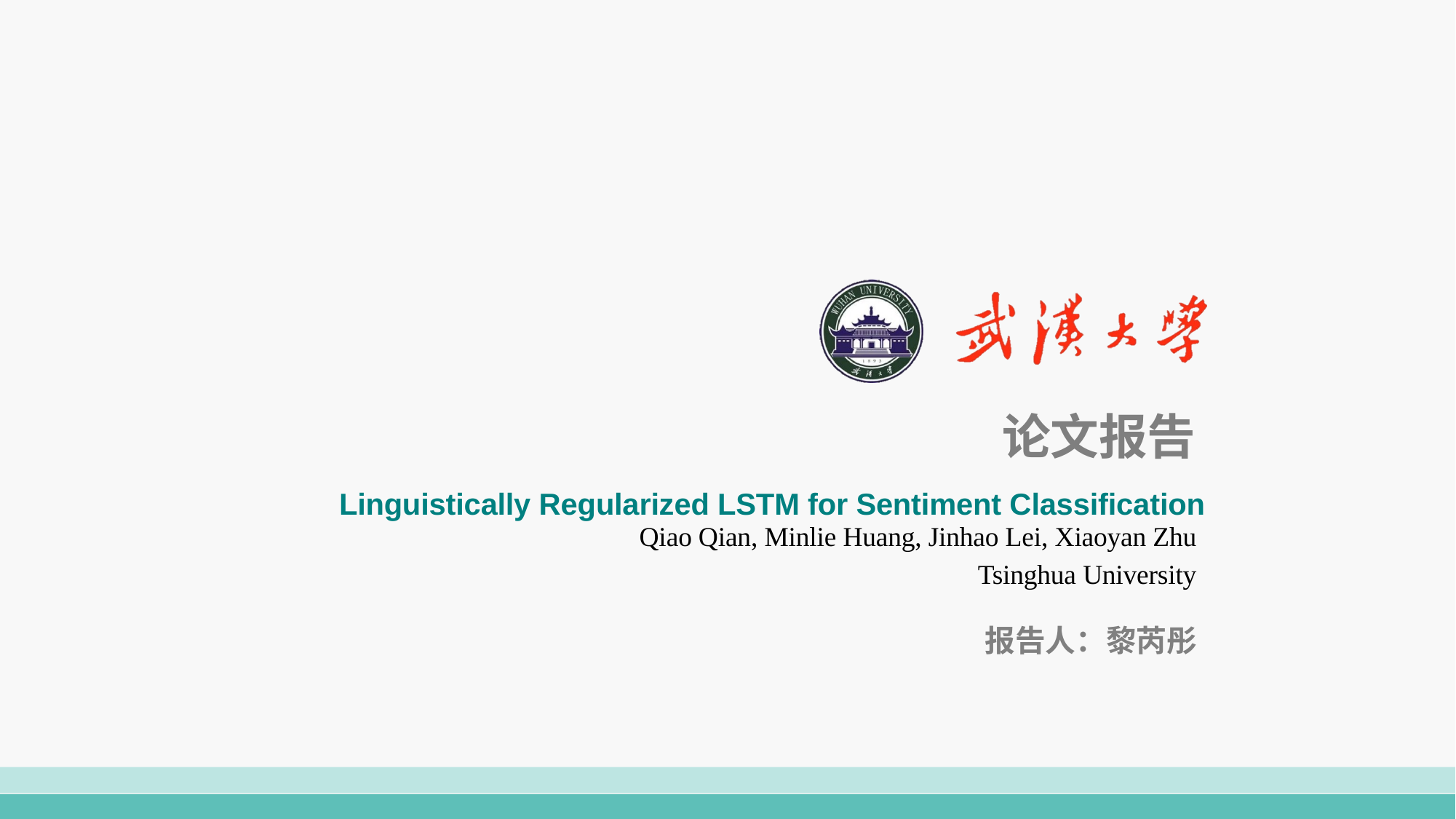

# 论文报告
Linguistically Regularized LSTM for Sentiment Classification

Qiao Qian, Minlie Huang, Jinhao Lei, Xiaoyan Zhu
Tsinghua University

报告人：黎芮彤